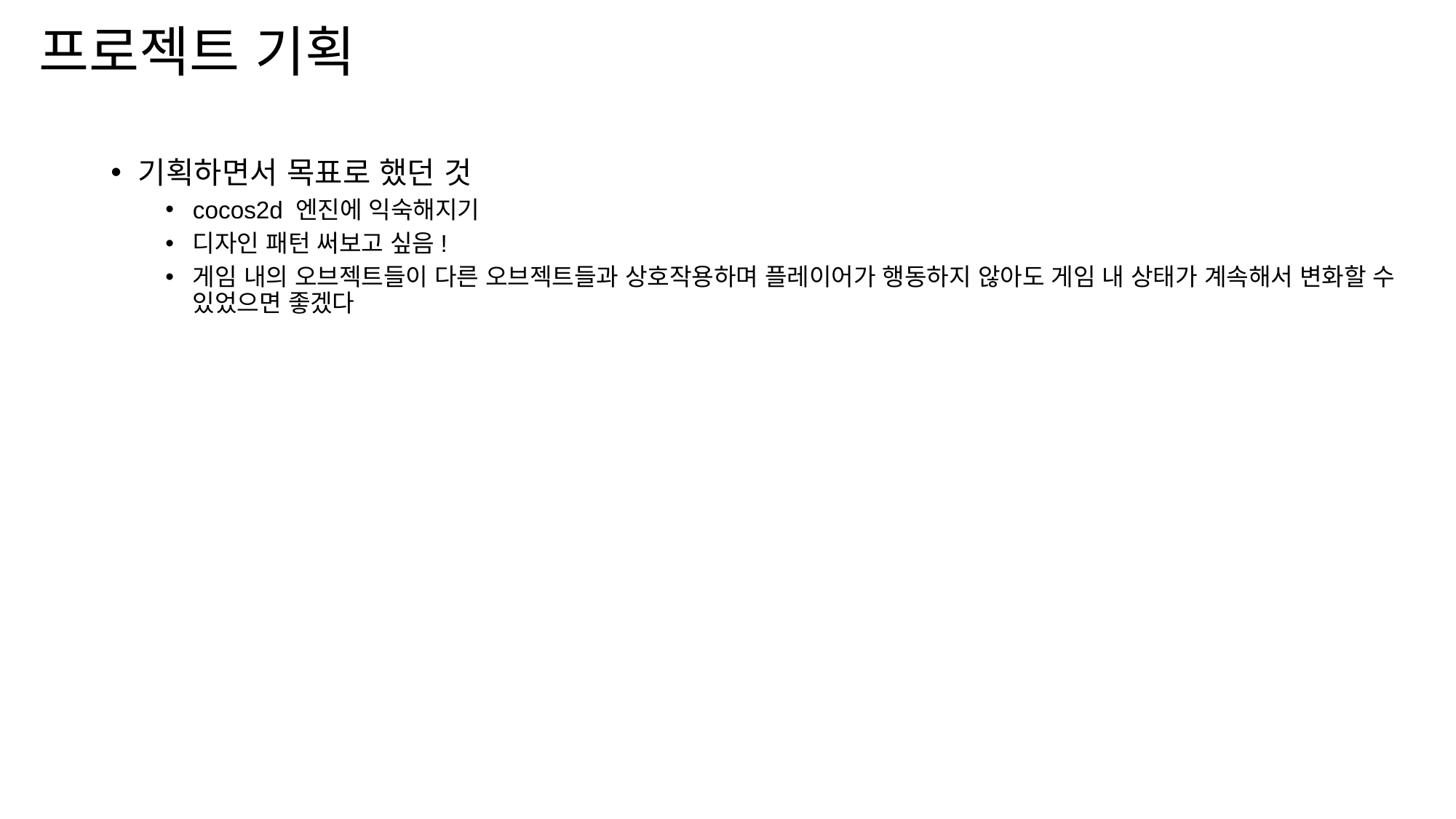

# 프로젝트 기획
기획하면서 목표로 했던 것
cocos2d 엔진에 익숙해지기
디자인 패턴 써보고 싶음!
게임 내의 오브젝트들이 다른 오브젝트들과 상호작용하며 플레이어가 행동하지 않아도 게임 내 상태가 계속해서 변화할 수 있었으면 좋겠다